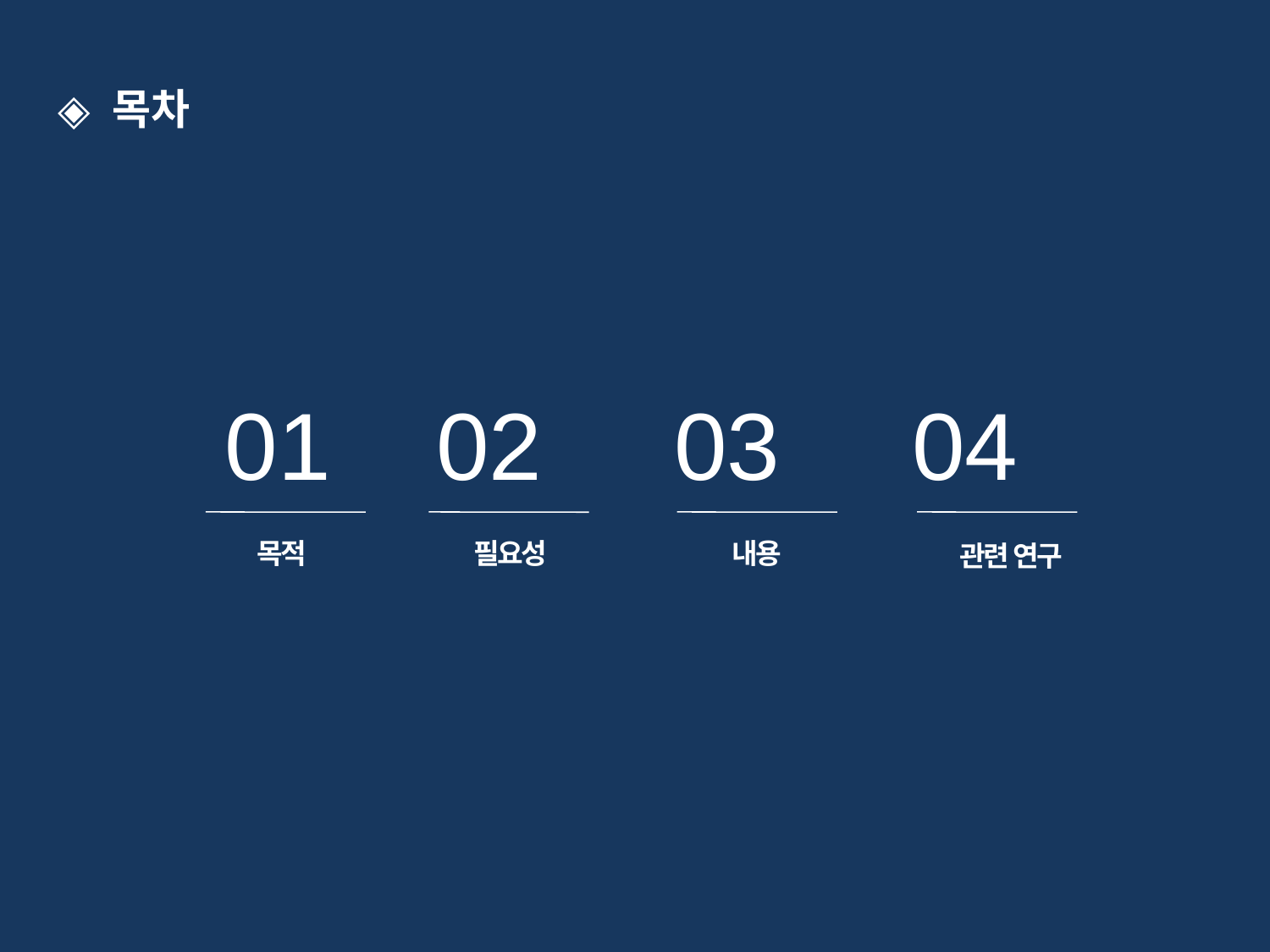

◈ 목차
      01    02     03     04
목적
필요성
내용
 관련 연구